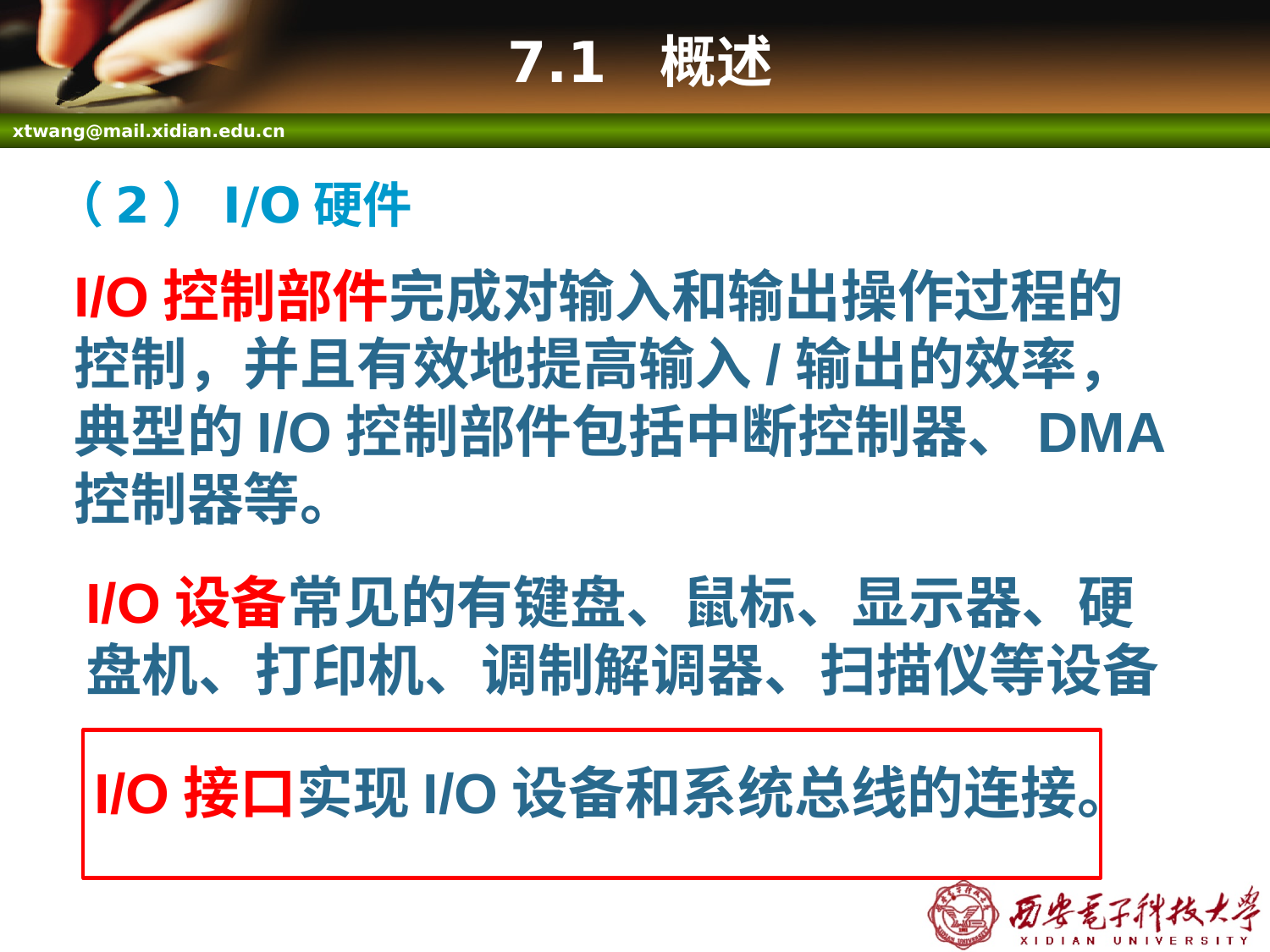

# 7.1  概述
（2）I/O硬件
I/O控制部件完成对输入和输出操作过程的
控制，并且有效地提高输入/输出的效率，
典型的I/O控制部件包括中断控制器、DMA
控制器等。
I/O设备常见的有键盘、鼠标、显示器、硬
盘机、打印机、调制解调器、扫描仪等设备

I/O接口实现I/O设备和系统总线的连接。